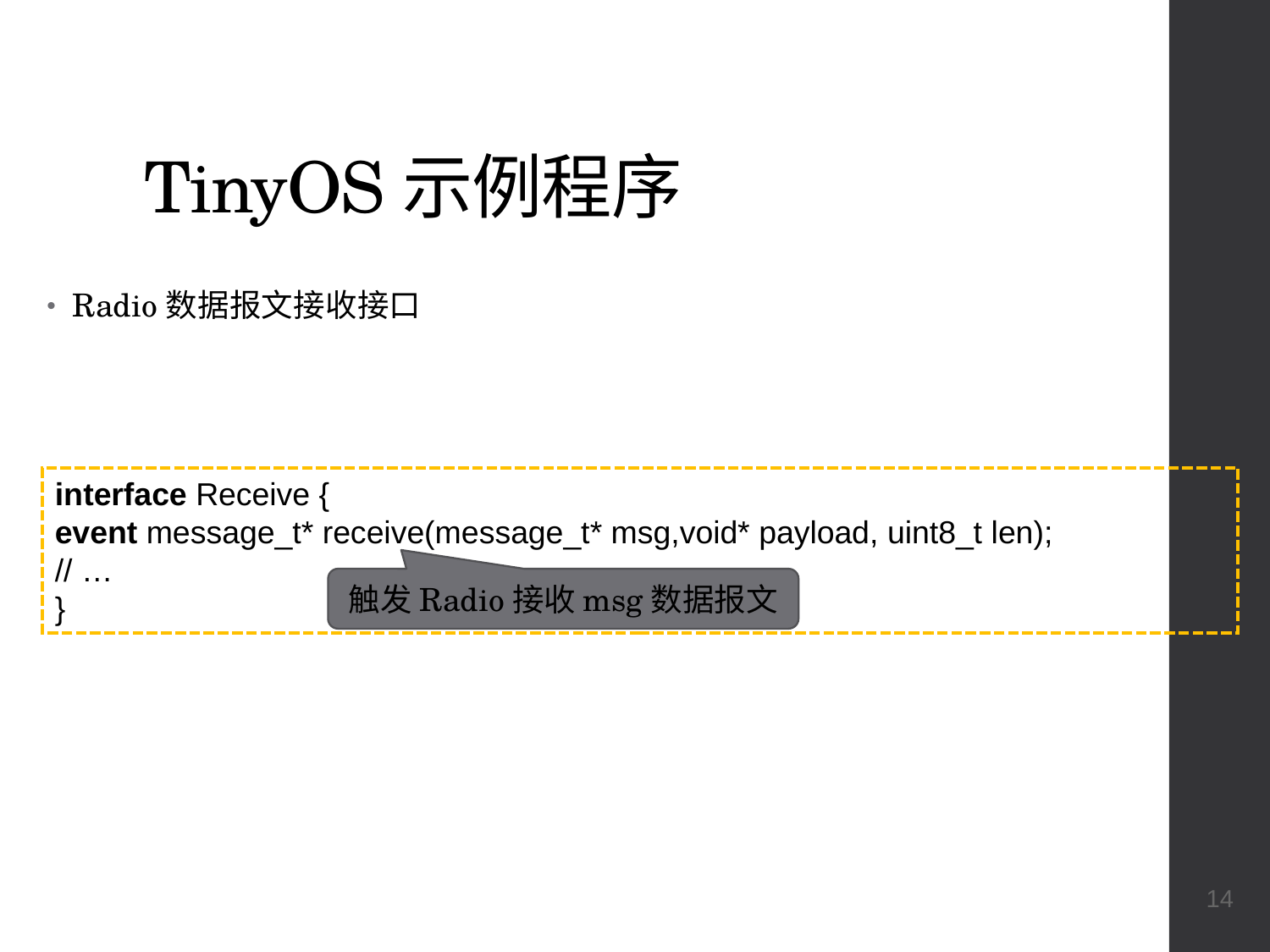

# TinyOS示例程序
Radio数据报文接收接口
interface Receive {
event message_t* receive(message_t* msg,void* payload, uint8_t len);
// …
}
触发Radio接收msg数据报文
14